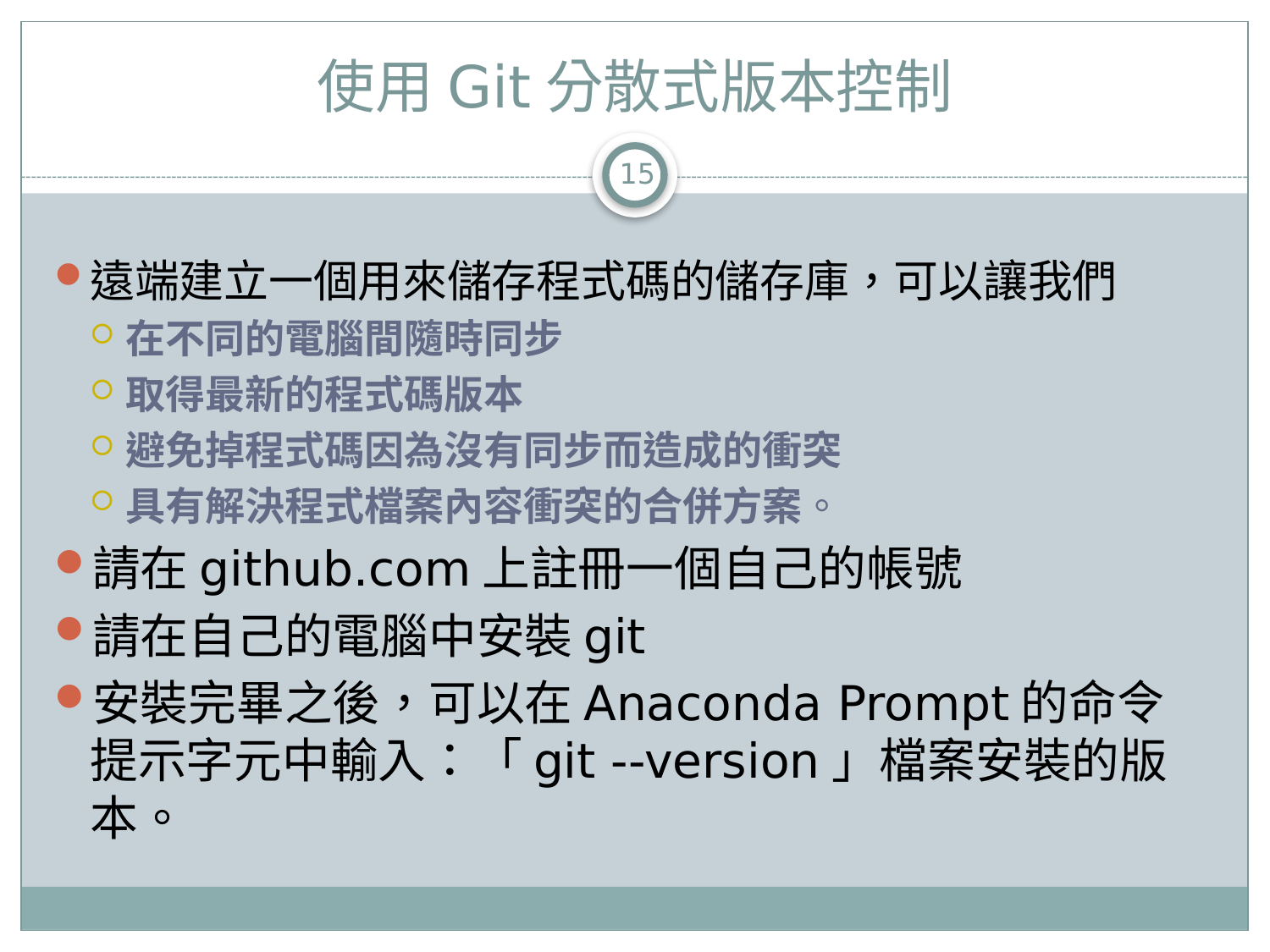

# 使用Git分散式版本控制
15
遠端建立一個用來儲存程式碼的儲存庫，可以讓我們
在不同的電腦間隨時同步
取得最新的程式碼版本
避免掉程式碼因為沒有同步而造成的衝突
具有解決程式檔案內容衝突的合併方案。
請在github.com上註冊一個自己的帳號
請在自己的電腦中安裝git
安裝完畢之後，可以在Anaconda Prompt的命令提示字元中輸入：「git --version」檔案安裝的版本。